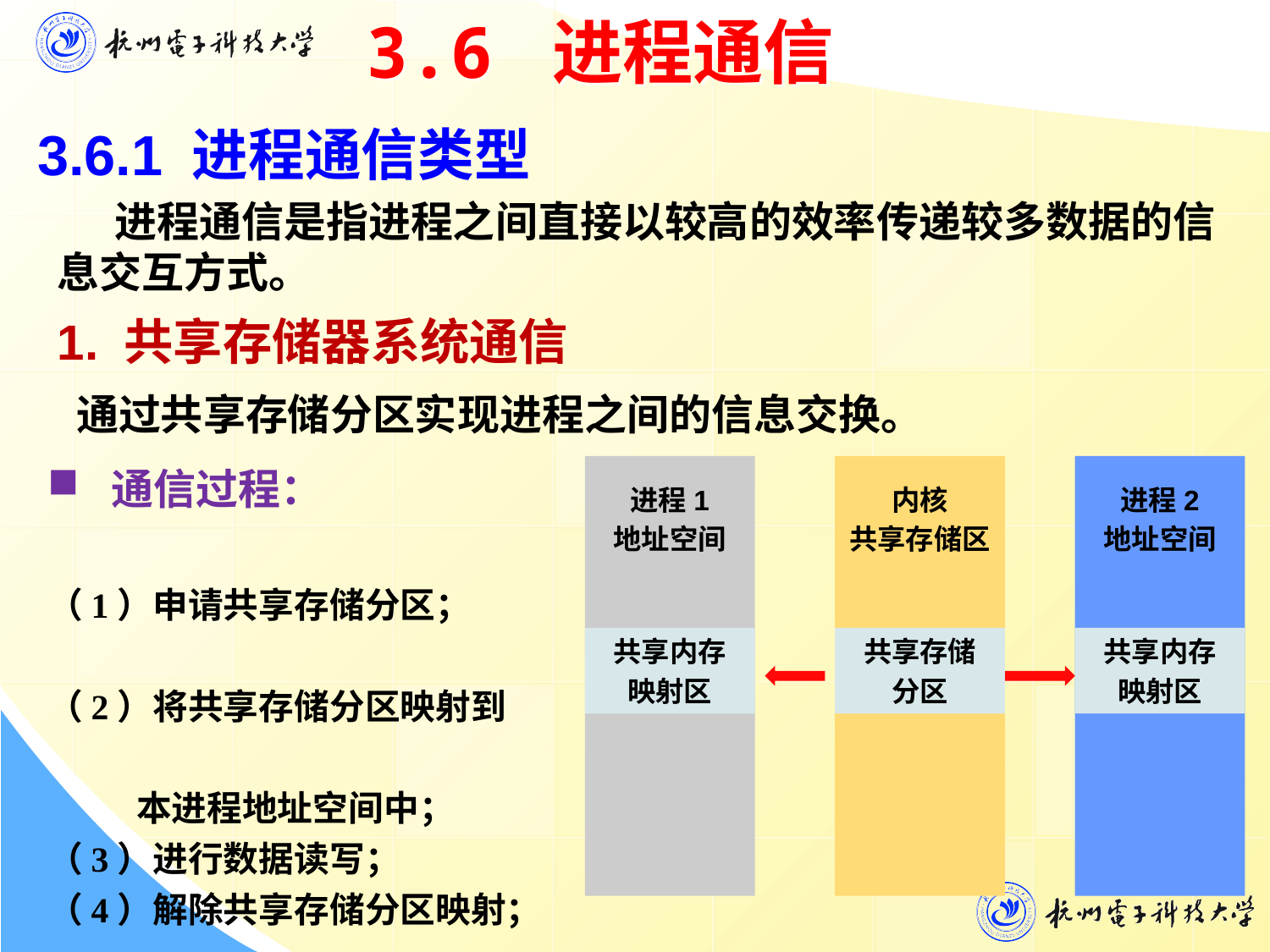

3.6 进程通信
3.6.1 进程通信类型
       进程通信是指进程之间直接以较高的效率传递较多数据的信息交互方式。
1. 共享存储器系统通信
   通过共享存储分区实现进程之间的信息交换。
通信过程：
（1）申请共享存储分区；
（2）将共享存储分区映射到
          本进程地址空间中；
（3）进行数据读写；
（4）解除共享存储分区映射；
（5）删除共享存储分区：

进程1
地址空间
内核
共享存储区
进程2
地址空间
共享内存
映射区
共享存储
分区
共享内存
映射区